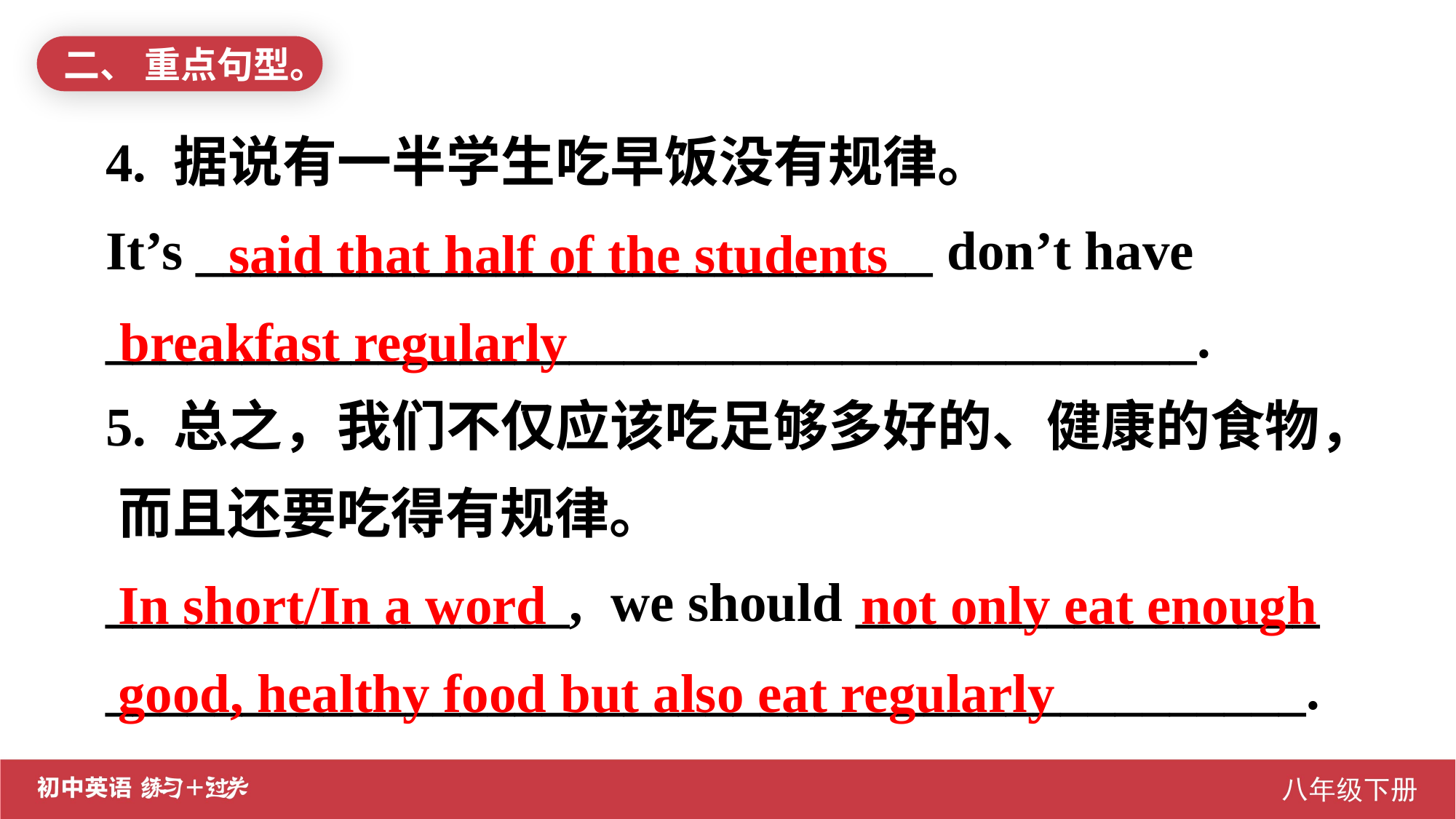

二、 重点句型。
4. 据说有一半学生吃早饭没有规律。
It’s ___________________________ don’t have ________________________________________.
5. 总之，我们不仅应该吃足够多好的、健康的食物， 而且还要吃得有规律。
_________________,  we should _________________
____________________________________________.
        said that half of the students
breakfast regularly
In short/In a word                       not only eat enough good, healthy food but also eat regularly